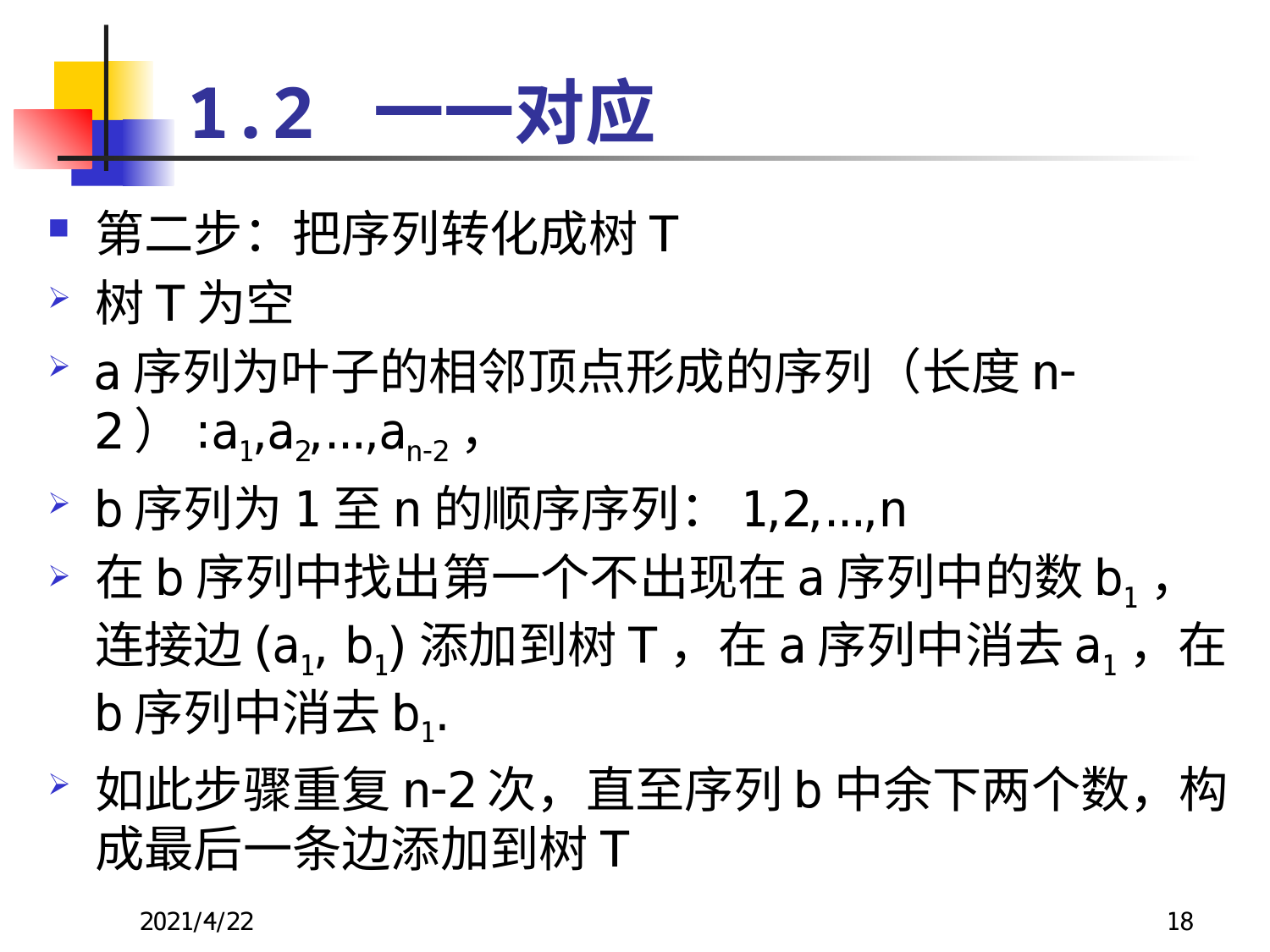

# 1.2 一一对应
第二步：把序列转化成树T
树T为空
a序列为叶子的相邻顶点形成的序列（长度n-2）:a1,a2,…,an-2，
b序列为1至n的顺序序列：1,2,…,n
在b序列中找出第一个不出现在a序列中的数b1，连接边(a1, b1)添加到树T，在a序列中消去a1，在b序列中消去b1.
如此步骤重复n-2次，直至序列b中余下两个数，构成最后一条边添加到树T

2021/4/22
18